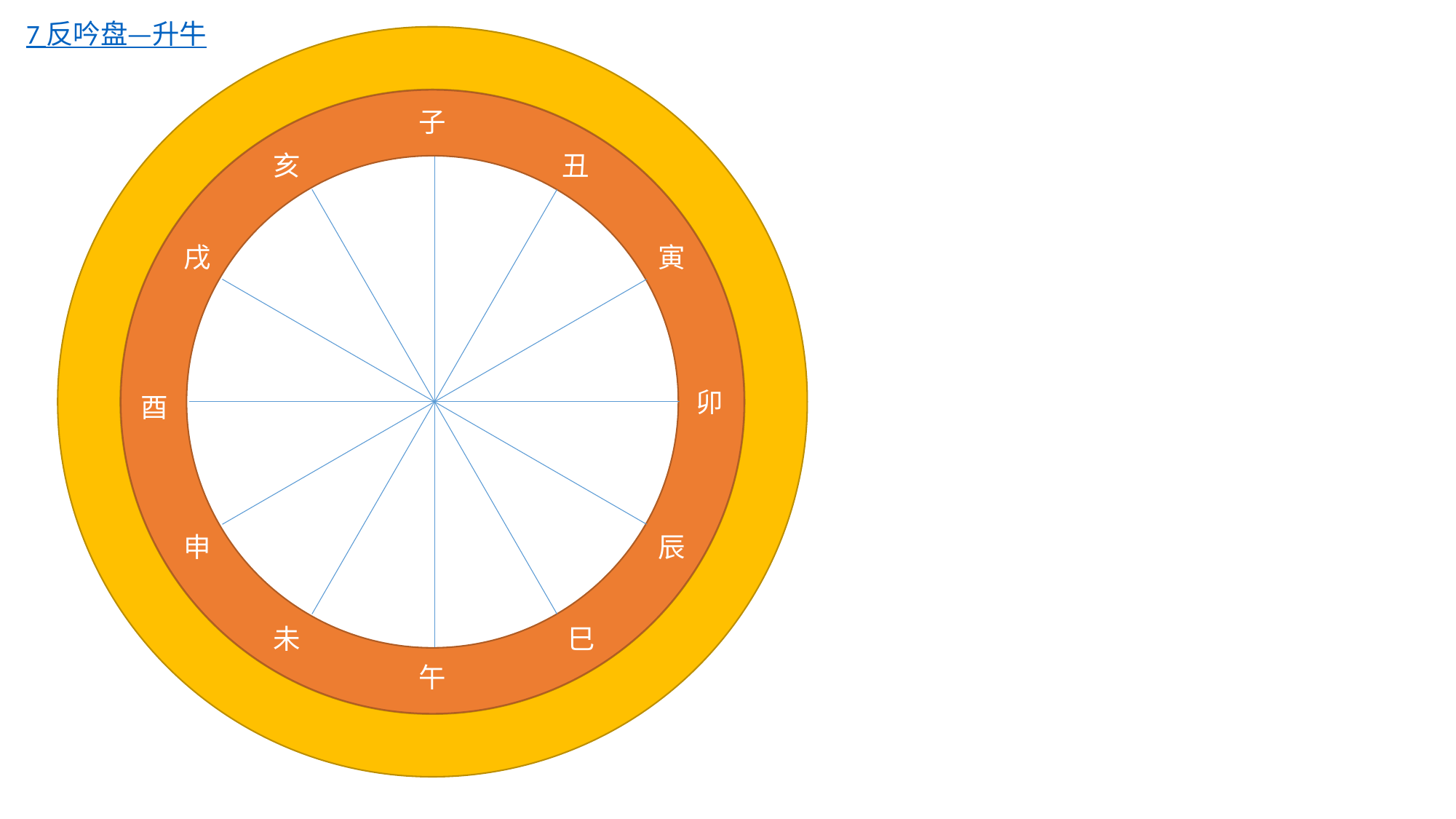

7 反吟盘—升牛

子
亥
丑
戌
寅
卯
酉
申
辰
巳
未
午